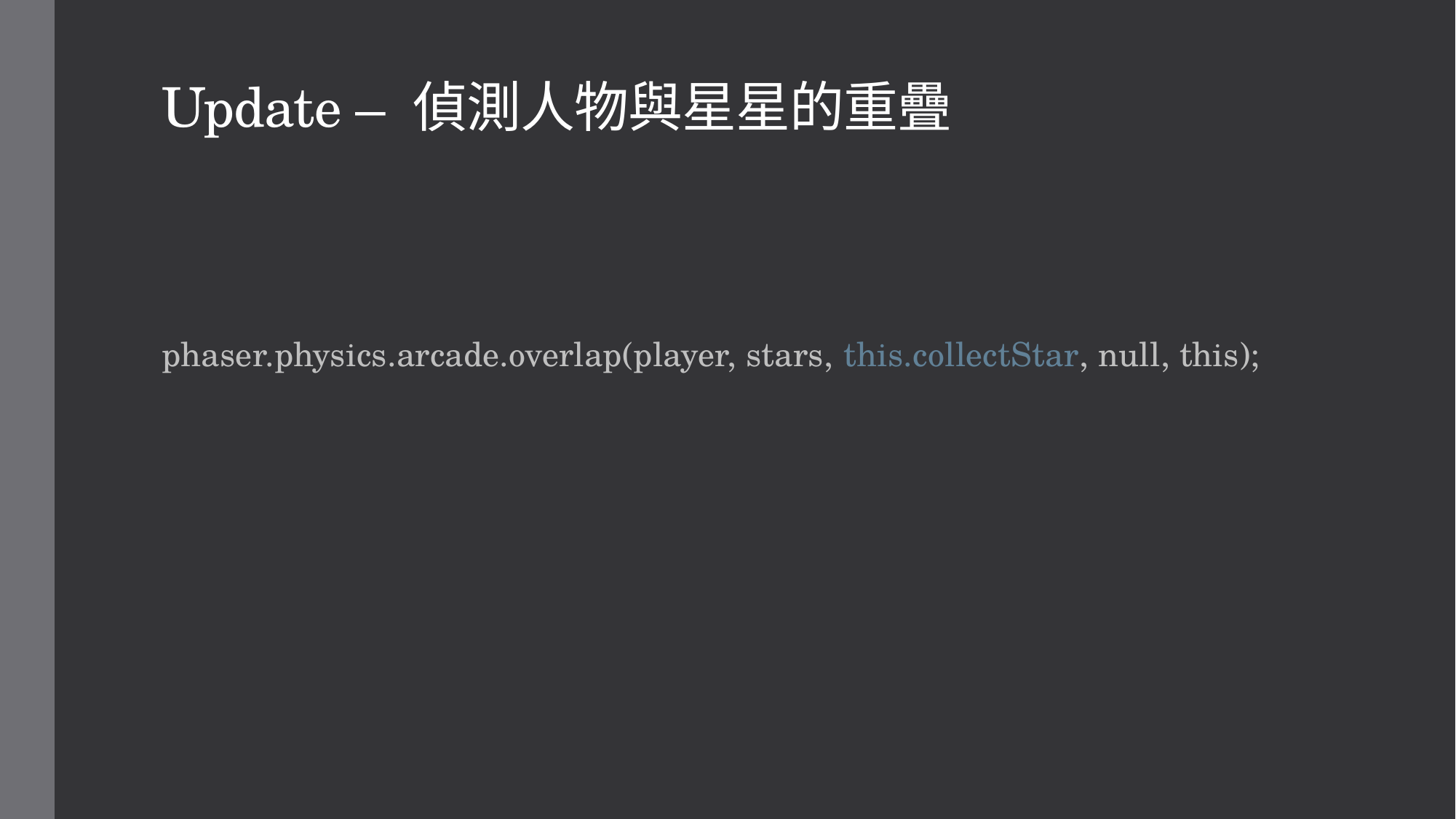

# Update – 偵測人物與星星的重疊
phaser.physics.arcade.overlap(player, stars, this.collectStar, null, this);